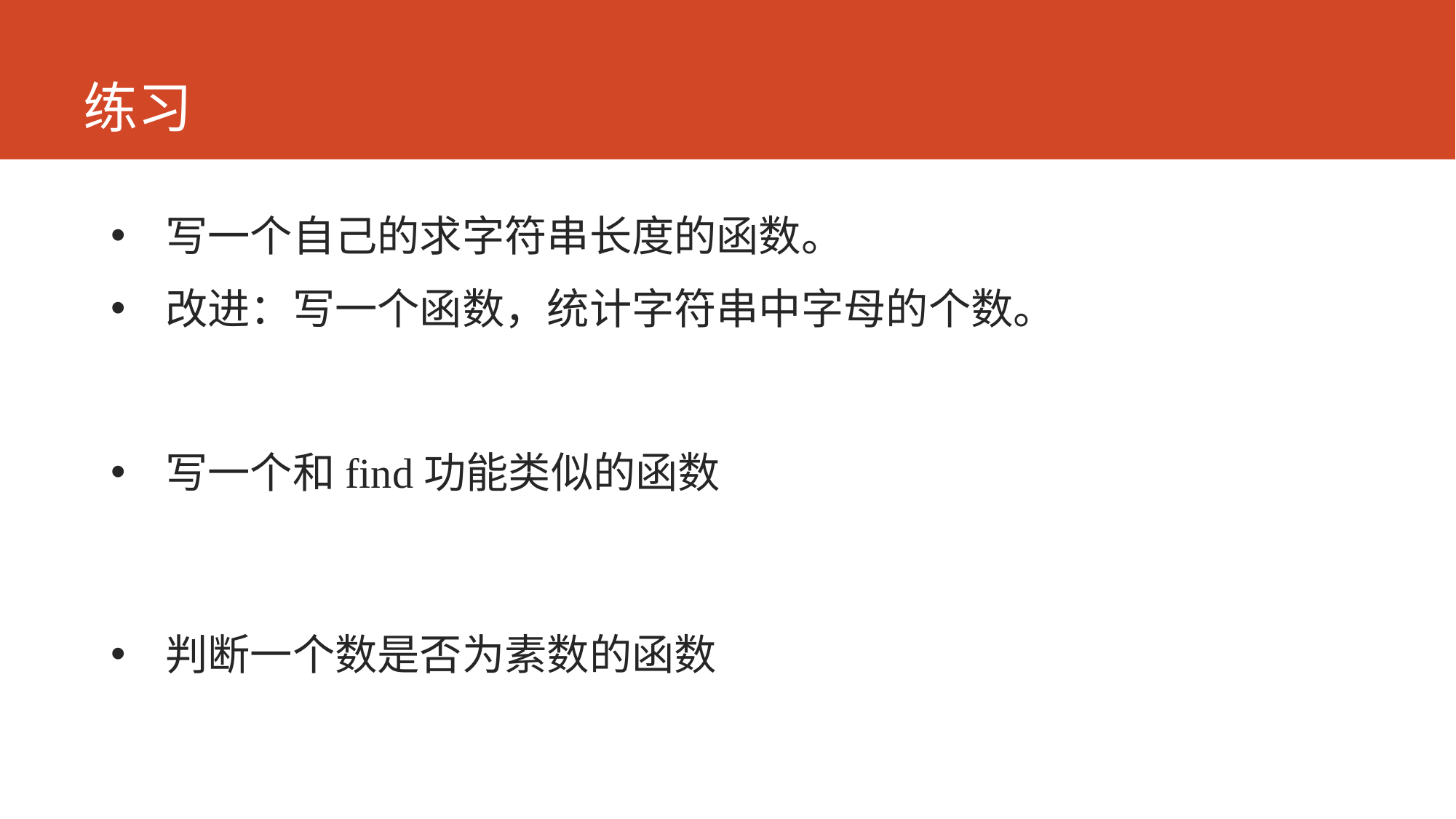

# 练习
写一个自己的求字符串长度的函数。
改进：写一个函数，统计字符串中字母的个数。

写一个和find功能类似的函数

判断一个数是否为素数的函数